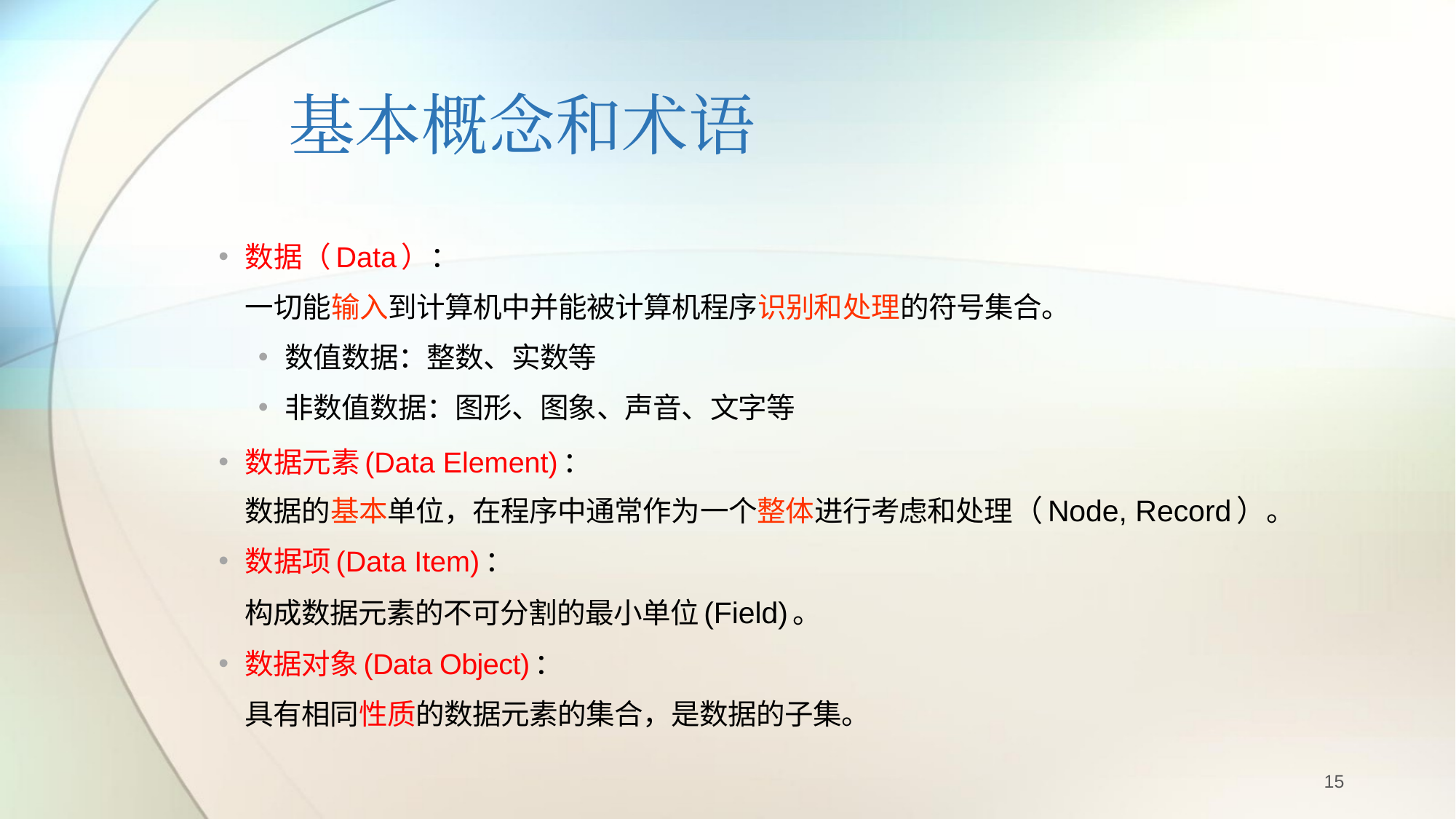

# 基本概念和术语
数据（Data）：
一切能输入到计算机中并能被计算机程序识别和处理的符号集合。
数值数据：整数、实数等
非数值数据：图形、图象、声音、文字等
数据元素(Data Element)：
数据的基本单位，在程序中通常作为一个整体进行考虑和处理（Node, Record）。
数据项(Data Item)：
构成数据元素的不可分割的最小单位(Field)。
数据对象(Data Object)：
具有相同性质的数据元素的集合，是数据的子集。
15